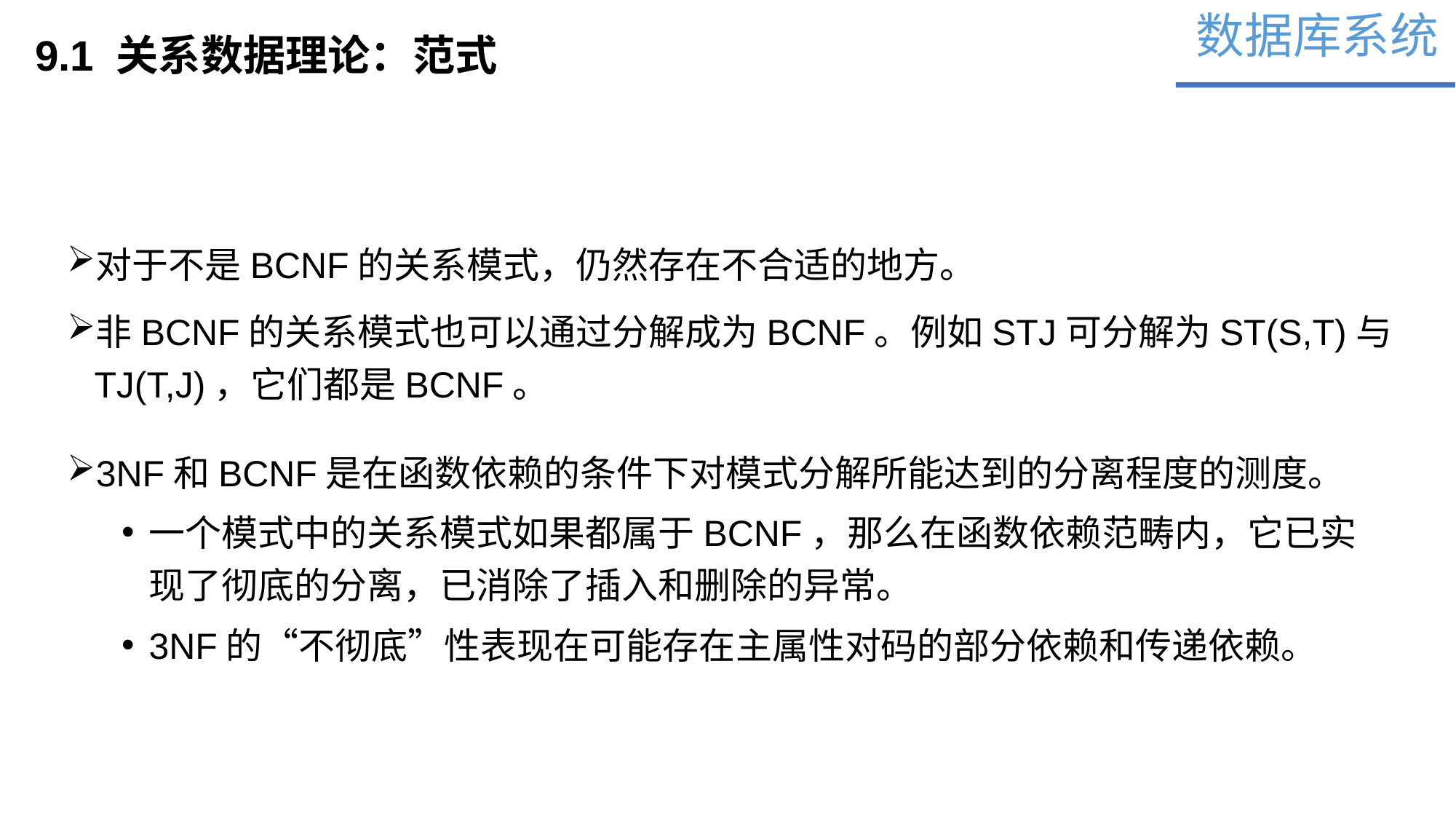

数据库系统
9.1 关系数据理论：范式

对于不是BCNF的关系模式，仍然存在不合适的地方。
非BCNF的关系模式也可以通过分解成为BCNF。例如STJ可分解为ST(S,T)与TJ(T,J)，它们都是BCNF。
3NF和BCNF是在函数依赖的条件下对模式分解所能达到的分离程度的测度。
一个模式中的关系模式如果都属于BCNF，那么在函数依赖范畴内，它已实现了彻底的分离，已消除了插入和删除的异常。
3NF的“不彻底”性表现在可能存在主属性对码的部分依赖和传递依赖。